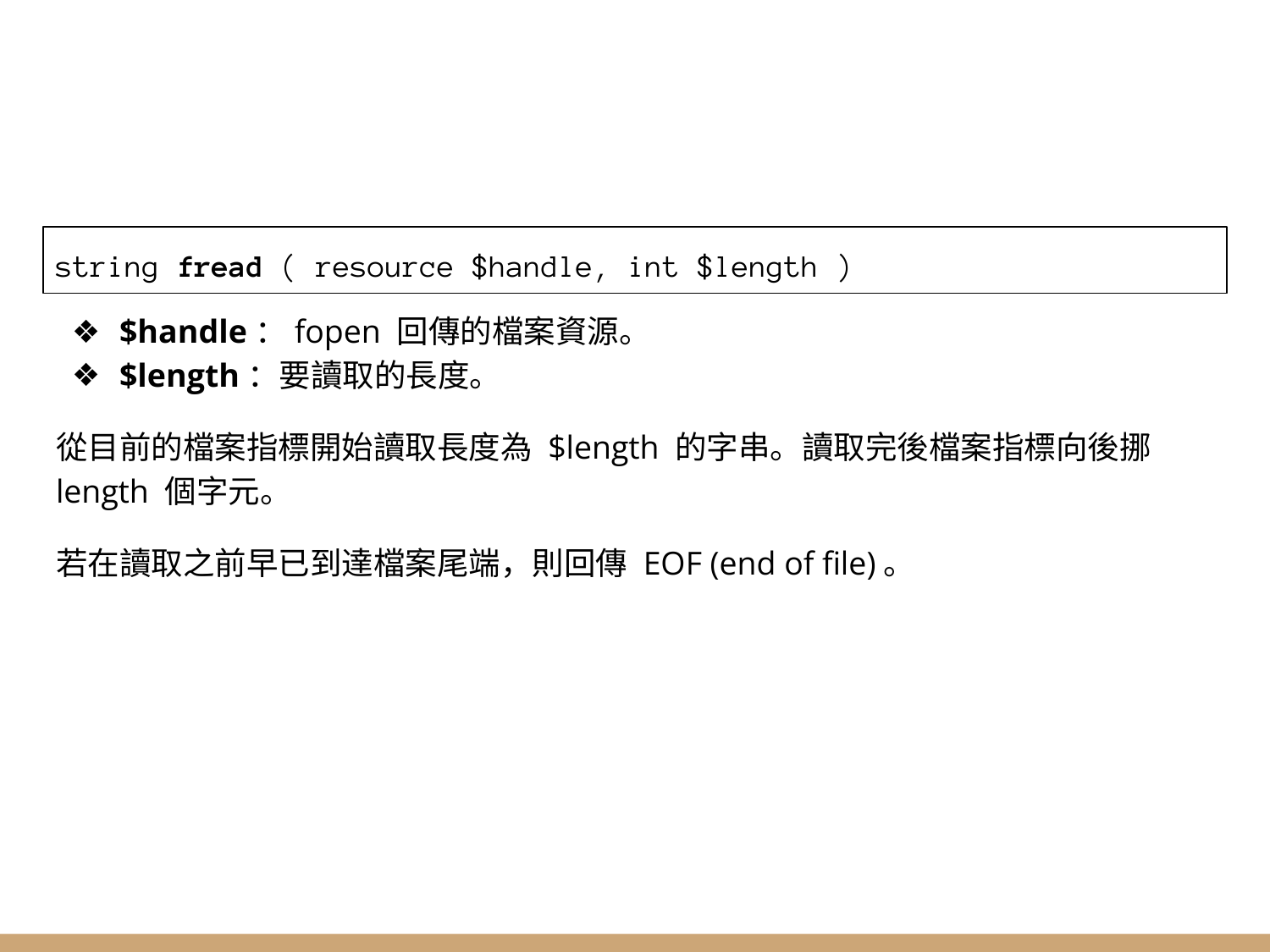

#
string fread ( resource $handle, int $length )
$handle：fopen 回傳的檔案資源。
$length：要讀取的長度。
從目前的檔案指標開始讀取長度為 $length 的字串。讀取完後檔案指標向後挪 length 個字元。
若在讀取之前早已到達檔案尾端，則回傳 EOF (end of file)。